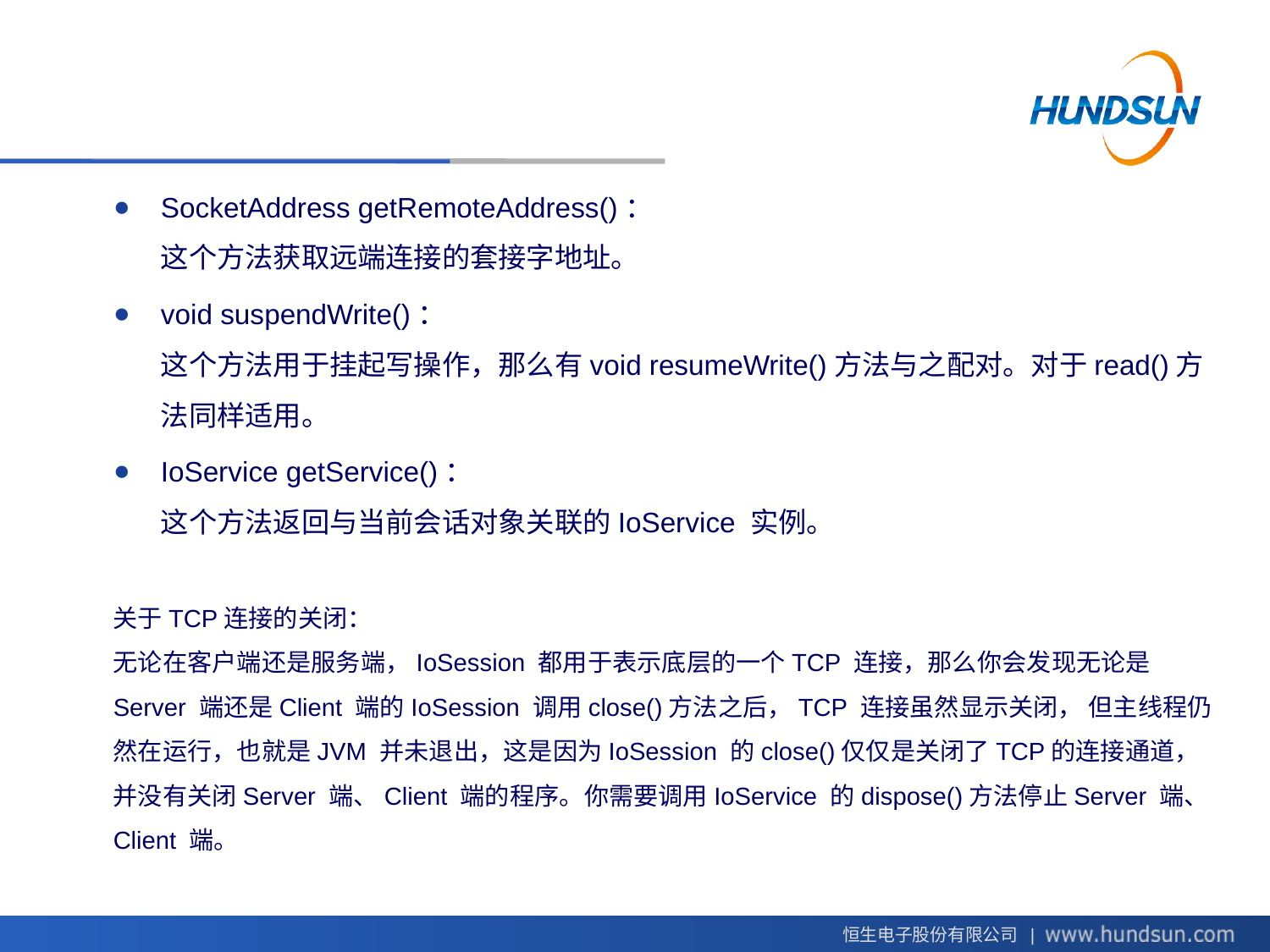

#
SocketAddress getRemoteAddress()：
这个方法获取远端连接的套接字地址。
void suspendWrite()：
这个方法用于挂起写操作，那么有void resumeWrite()方法与之配对。对于read()方法同样适用。
IoService getService()：
这个方法返回与当前会话对象关联的IoService 实例。
关于TCP连接的关闭：
无论在客户端还是服务端，IoSession 都用于表示底层的一个TCP 连接，那么你会发现无论是Server 端还是Client 端的IoSession 调用close()方法之后，TCP 连接虽然显示关闭， 但主线程仍然在运行，也就是JVM 并未退出，这是因为IoSession 的close()仅仅是关闭了TCP的连接通道，并没有关闭Server 端、Client 端的程序。你需要调用IoService 的dispose()方法停止Server 端、Client 端。